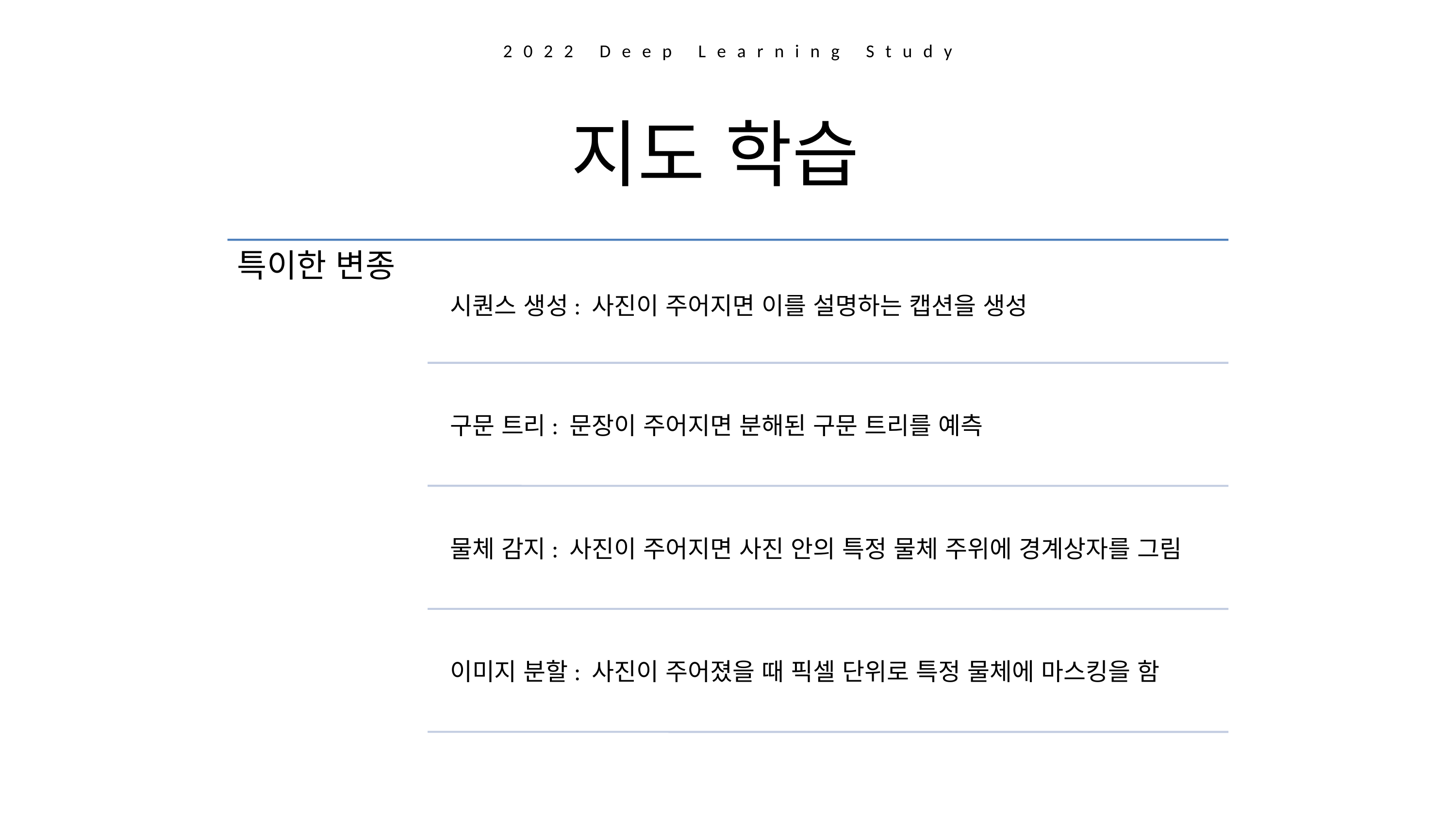

2022 Deep Learning Study
지도 학습
특이한 변종

시퀀스 생성: 사진이 주어지면 이를 설명하는 캡션을 생성

구문 트리: 문장이 주어지면 분해된 구문 트리를 예측

물체 감지: 사진이 주어지면 사진 안의 특정 물체 주위에 경계상자를 그림

이미지 분할: 사진이 주어졌을 때 픽셀 단위로 특정 물체에 마스킹을 함